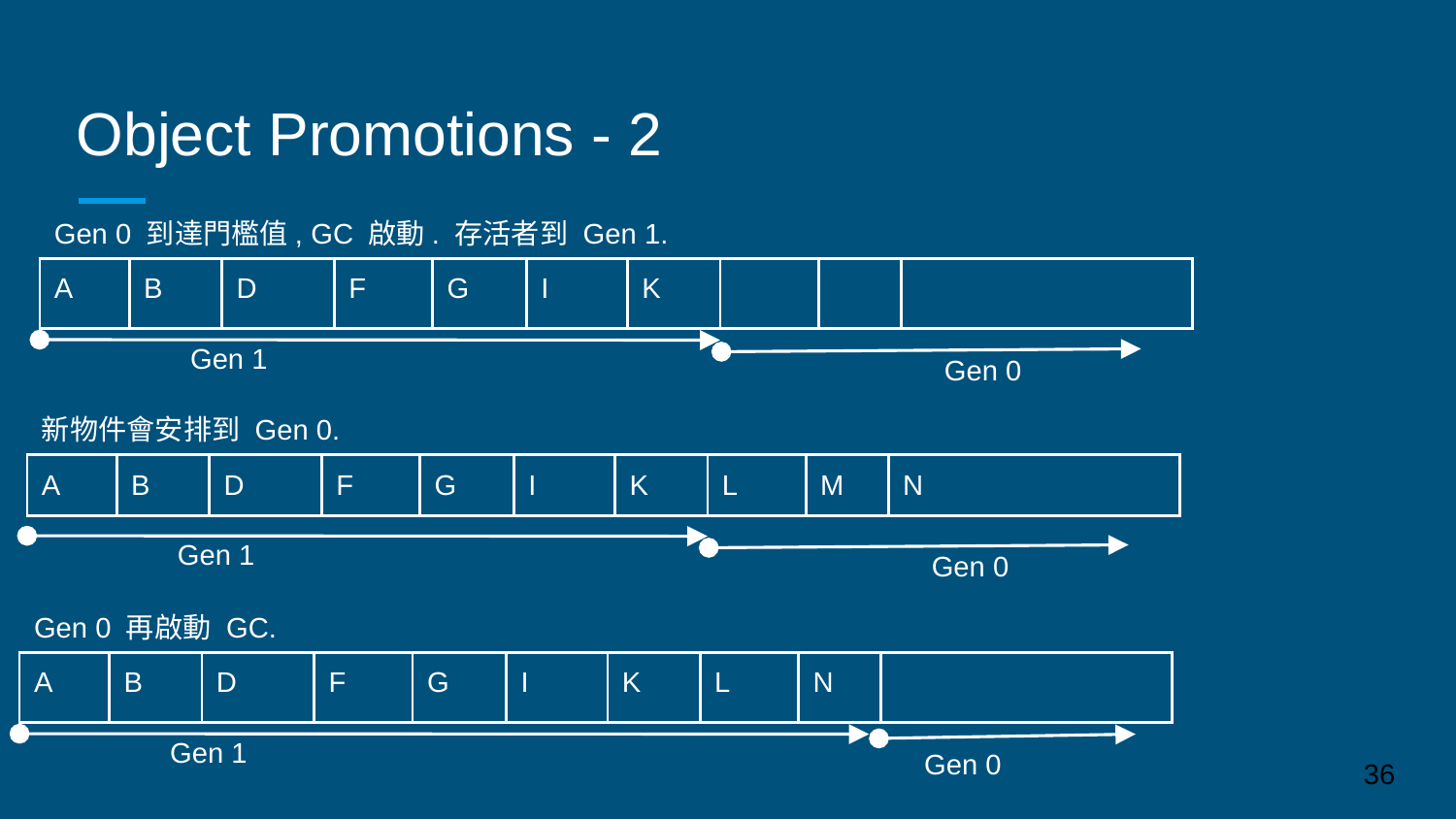

# Object Promotions - 2
Gen 0 到達門檻值, GC 啟動. 存活者到 Gen 1.
| A | B | D | F | G | I | K |  |  |  |
| --- | --- | --- | --- | --- | --- | --- | --- | --- | --- |
Gen 1
Gen 0
新物件會安排到 Gen 0.
| A | B | D | F | G | I | K | L | M | N |
| --- | --- | --- | --- | --- | --- | --- | --- | --- | --- |
Gen 1
Gen 0
Gen 0 再啟動 GC.
| A | B | D | F | G | I | K | L | N |  |
| --- | --- | --- | --- | --- | --- | --- | --- | --- | --- |
Gen 1
Gen 0
36